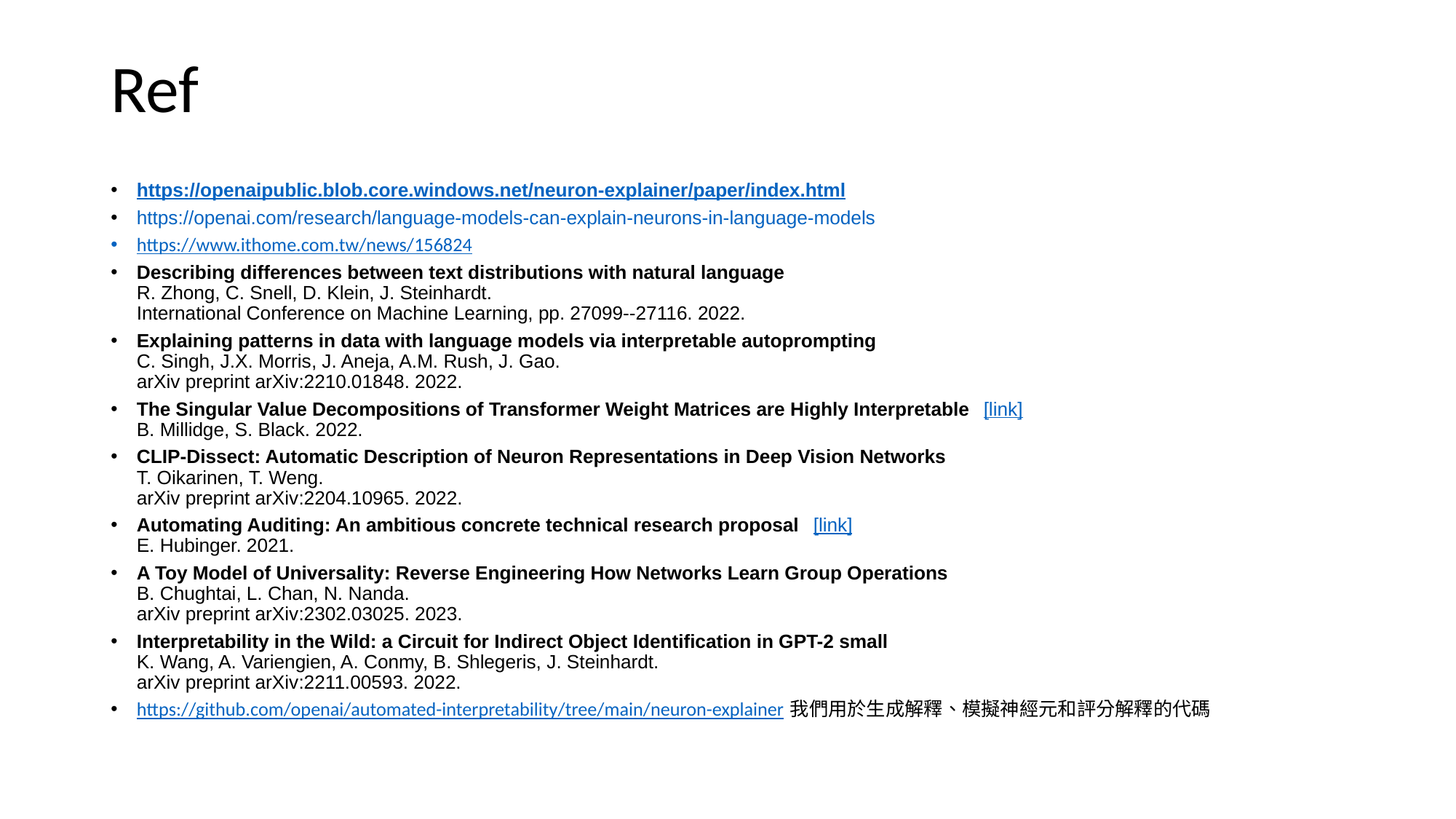

# Ref
https://openaipublic.blob.core.windows.net/neuron-explainer/paper/index.html
https://openai.com/research/language-models-can-explain-neurons-in-language-models
https://www.ithome.com.tw/news/156824
Describing differences between text distributions with natural language
R. Zhong, C. Snell, D. Klein, J. Steinhardt.
International Conference on Machine Learning, pp. 27099--27116. 2022.
Explaining patterns in data with language models via interpretable autoprompting
C. Singh, J.X. Morris, J. Aneja, A.M. Rush, J. Gao.
arXiv preprint arXiv:2210.01848. 2022.
The Singular Value Decompositions of Transformer Weight Matrices are Highly Interpretable  [link]
B. Millidge, S. Black. 2022.
CLIP-Dissect: Automatic Description of Neuron Representations in Deep Vision Networks
T. Oikarinen, T. Weng.
arXiv preprint arXiv:2204.10965. 2022.
Automating Auditing: An ambitious concrete technical research proposal  [link]
E. Hubinger. 2021.
A Toy Model of Universality: Reverse Engineering How Networks Learn Group Operations
B. Chughtai, L. Chan, N. Nanda.
arXiv preprint arXiv:2302.03025. 2023.
Interpretability in the Wild: a Circuit for Indirect Object Identification in GPT-2 small
K. Wang, A. Variengien, A. Conmy, B. Shlegeris, J. Steinhardt.
arXiv preprint arXiv:2211.00593. 2022.
https://github.com/openai/automated-interpretability/tree/main/neuron-explainer 我們用於生成解釋、模擬神經元和評分解釋的代碼